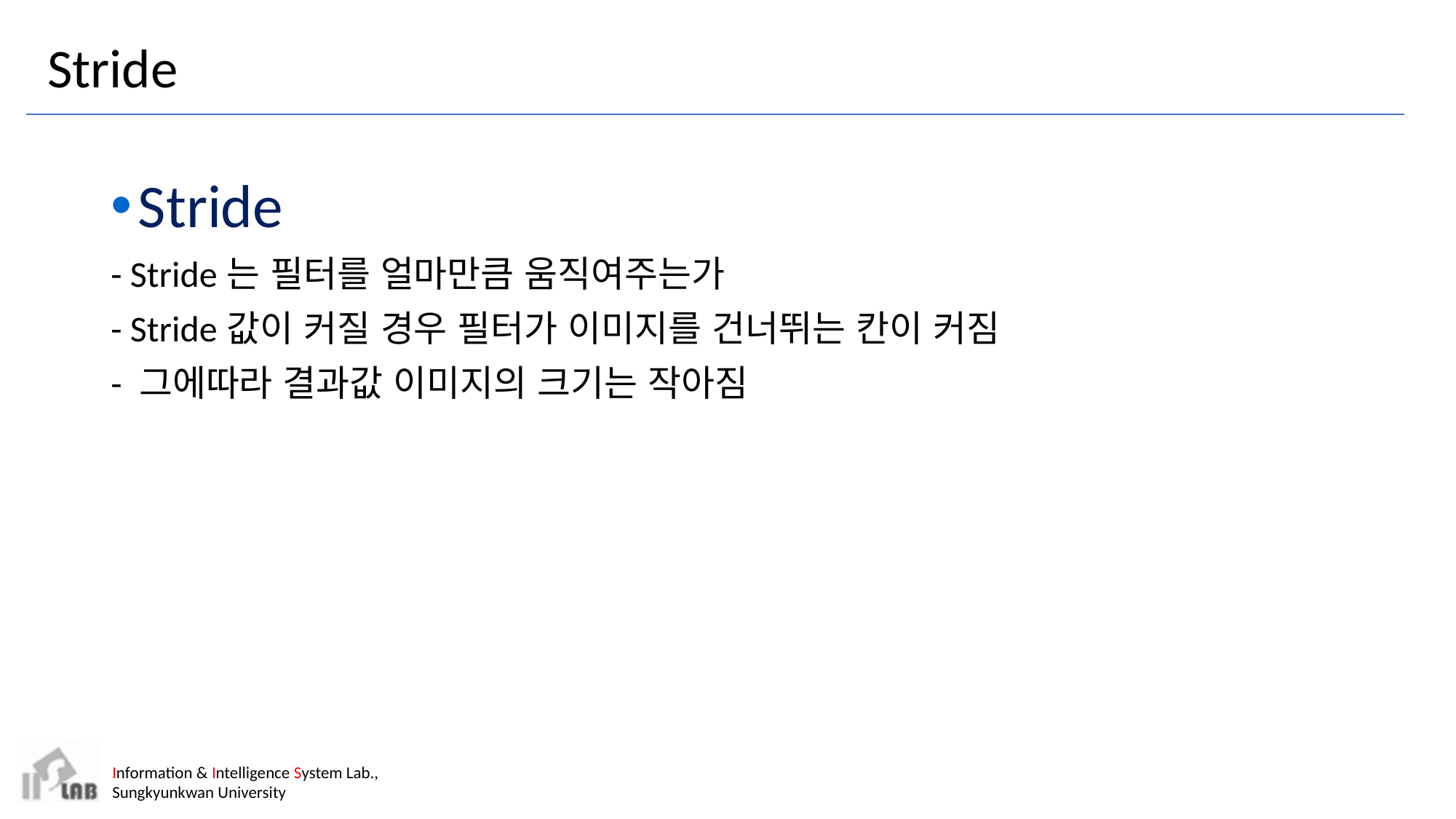

# Stride
Stride
- Stride는 필터를 얼마만큼 움직여주는가
- Stride값이 커질 경우 필터가 이미지를 건너뛰는 칸이 커짐
- 그에따라 결과값 이미지의 크기는 작아짐